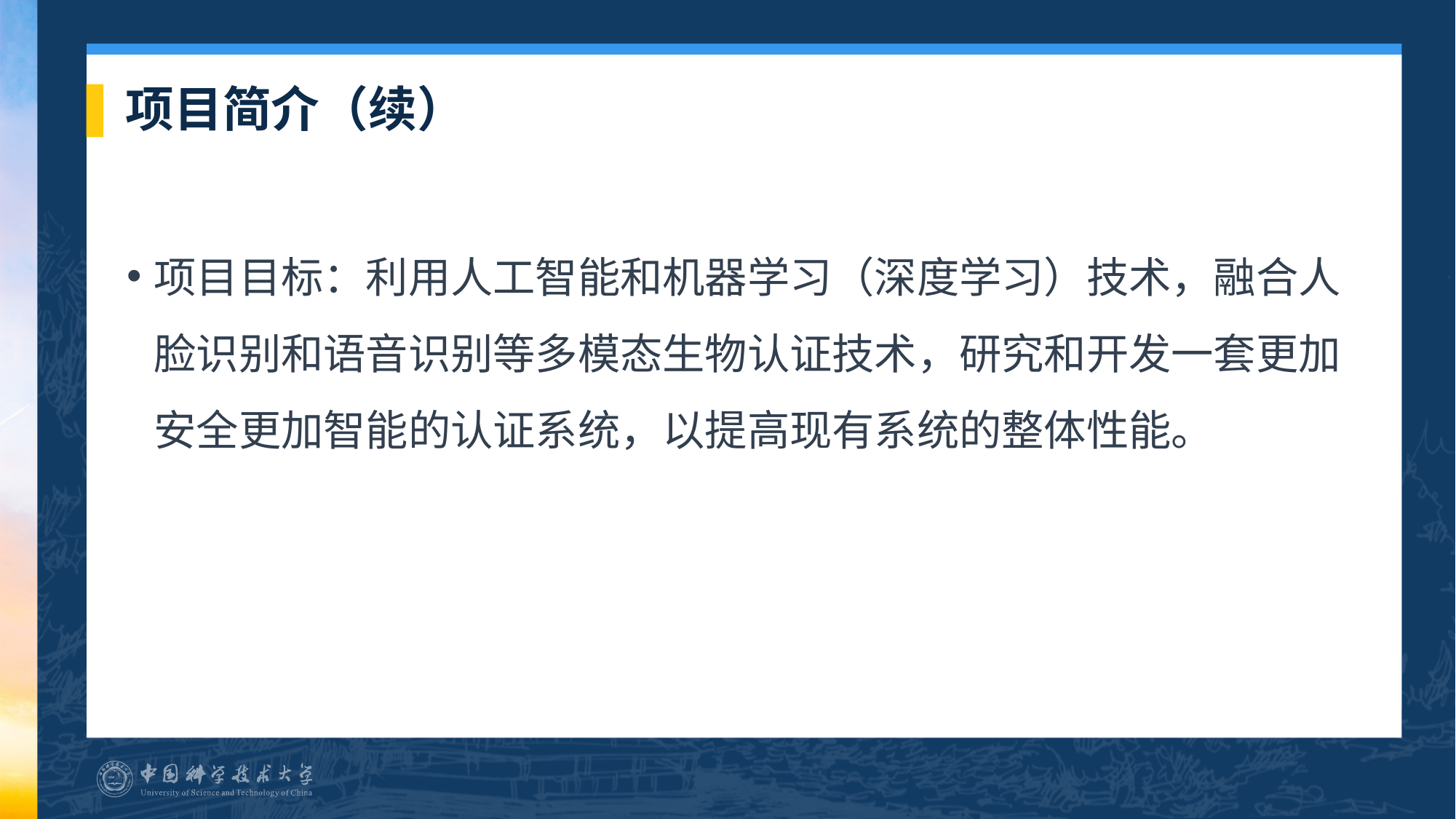

# 项目简介（续）

项目目标：利用人工智能和机器学习（深度学习）技术，融合人脸识别和语音识别等多模态生物认证技术，研究和开发一套更加安全更加智能的认证系统，以提高现有系统的整体性能。